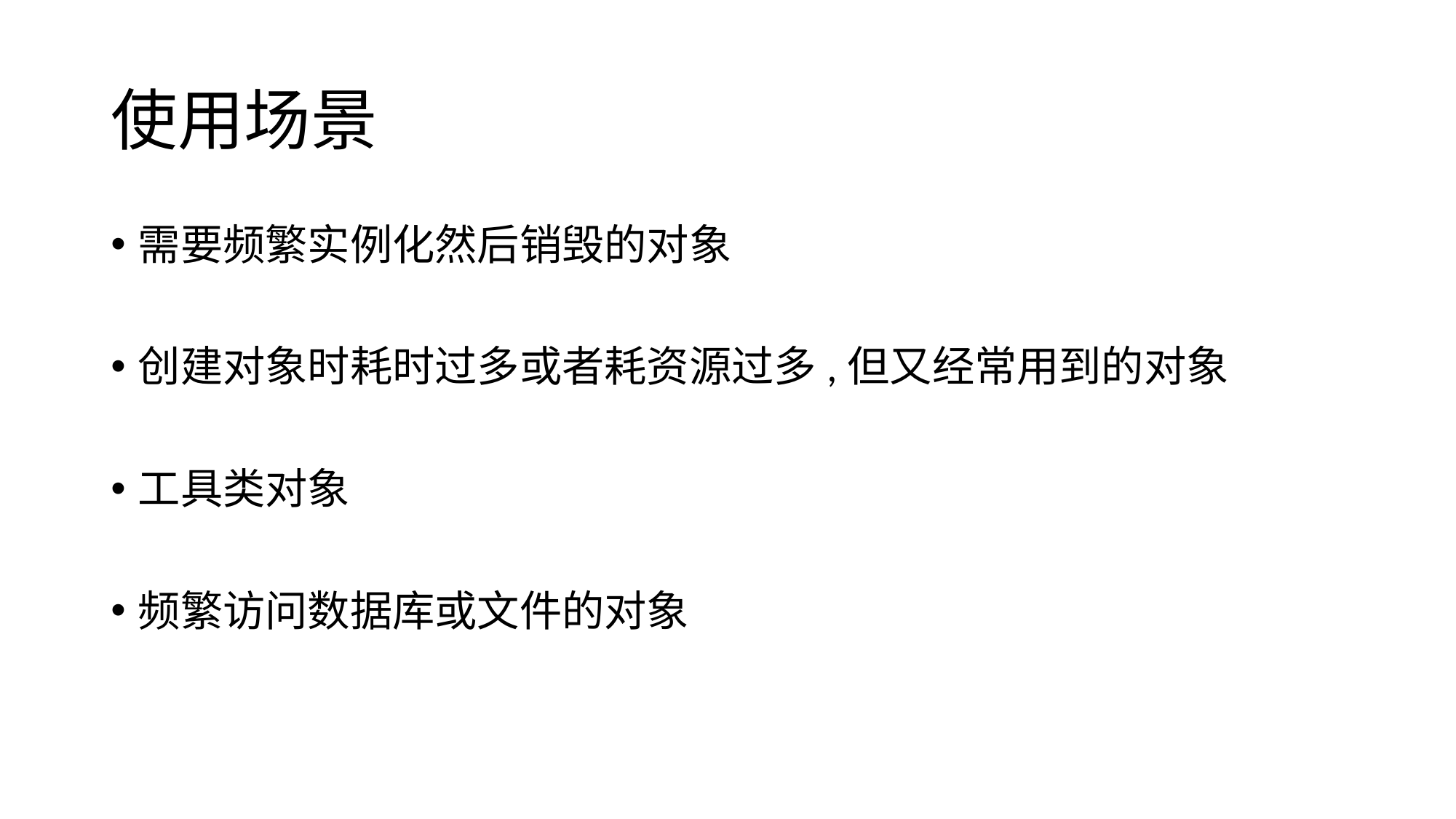

# 使用场景
需要频繁实例化然后销毁的对象

创建对象时耗时过多或者耗资源过多,但又经常用到的对象

工具类对象

频繁访问数据库或文件的对象